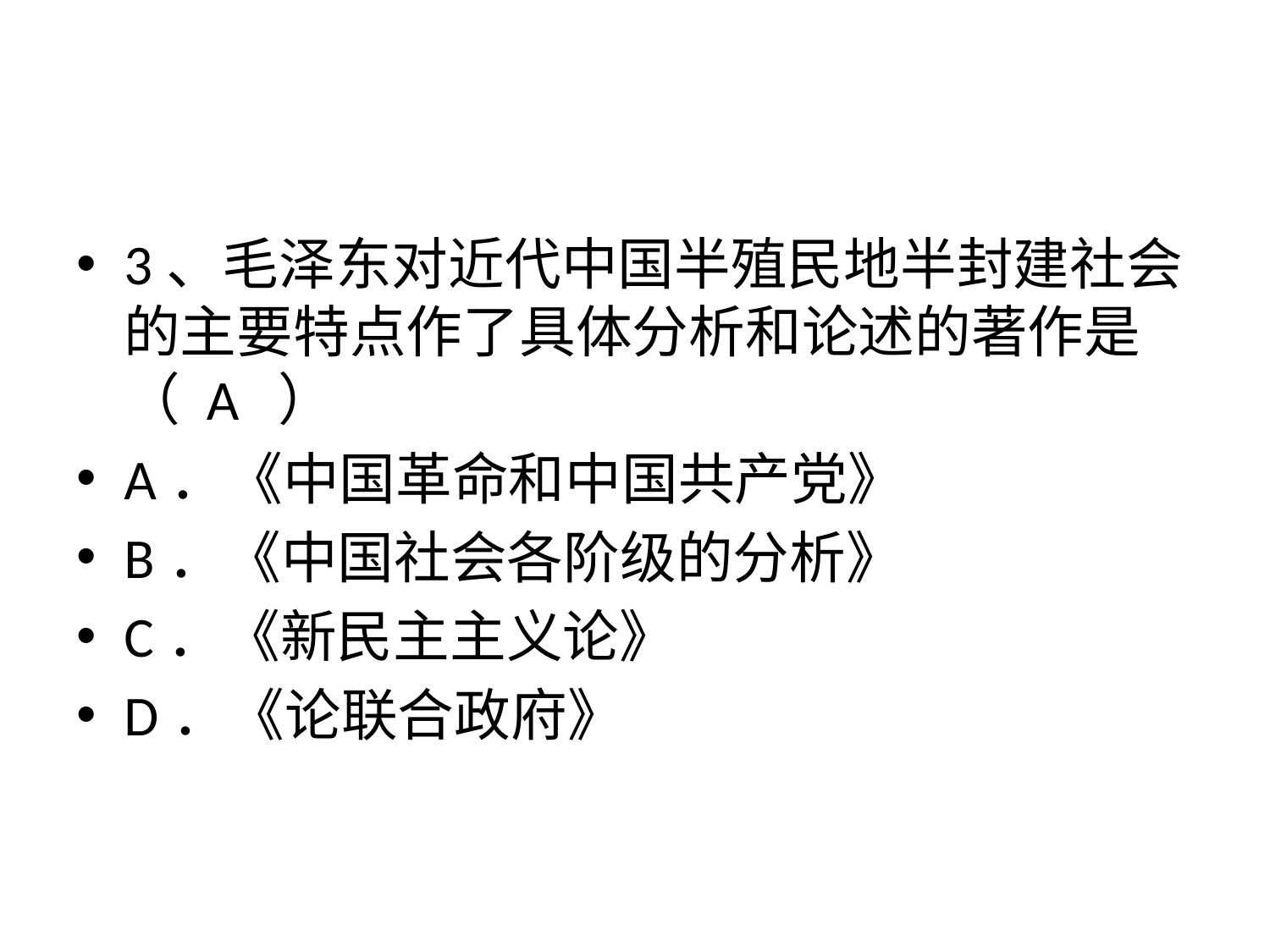

#
3、毛泽东对近代中国半殖民地半封建社会的主要特点作了具体分析和论述的著作是（ A  ）
A．《中国革命和中国共产党》
B．《中国社会各阶级的分析》
C．《新民主主义论》
D．《论联合政府》